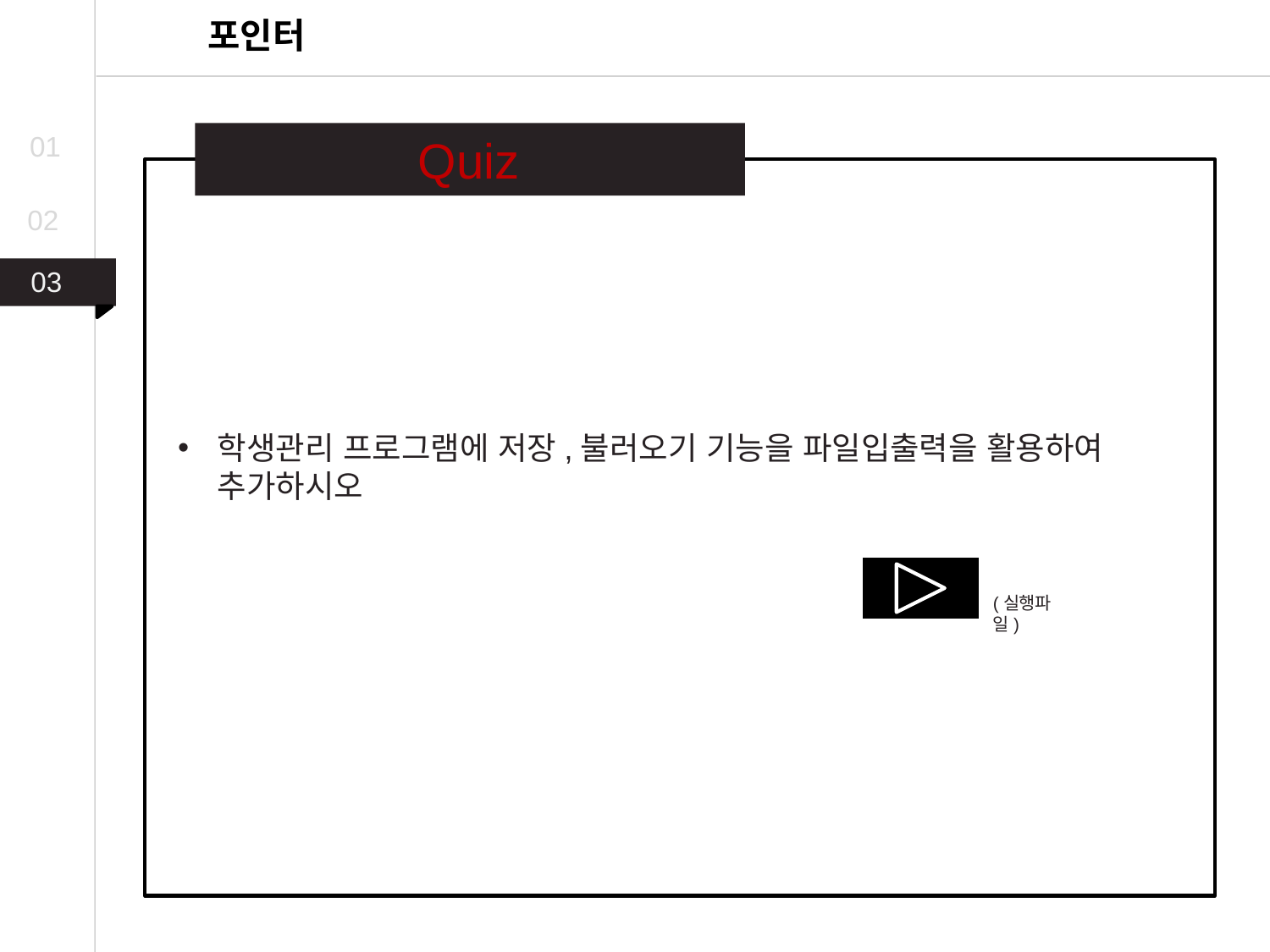

포인터
01
Quiz

02
03

03
02

학생관리 프로그램에 저장,불러오기 기능을 파일입출력을 활용하여 추가하시오

(실행파일)